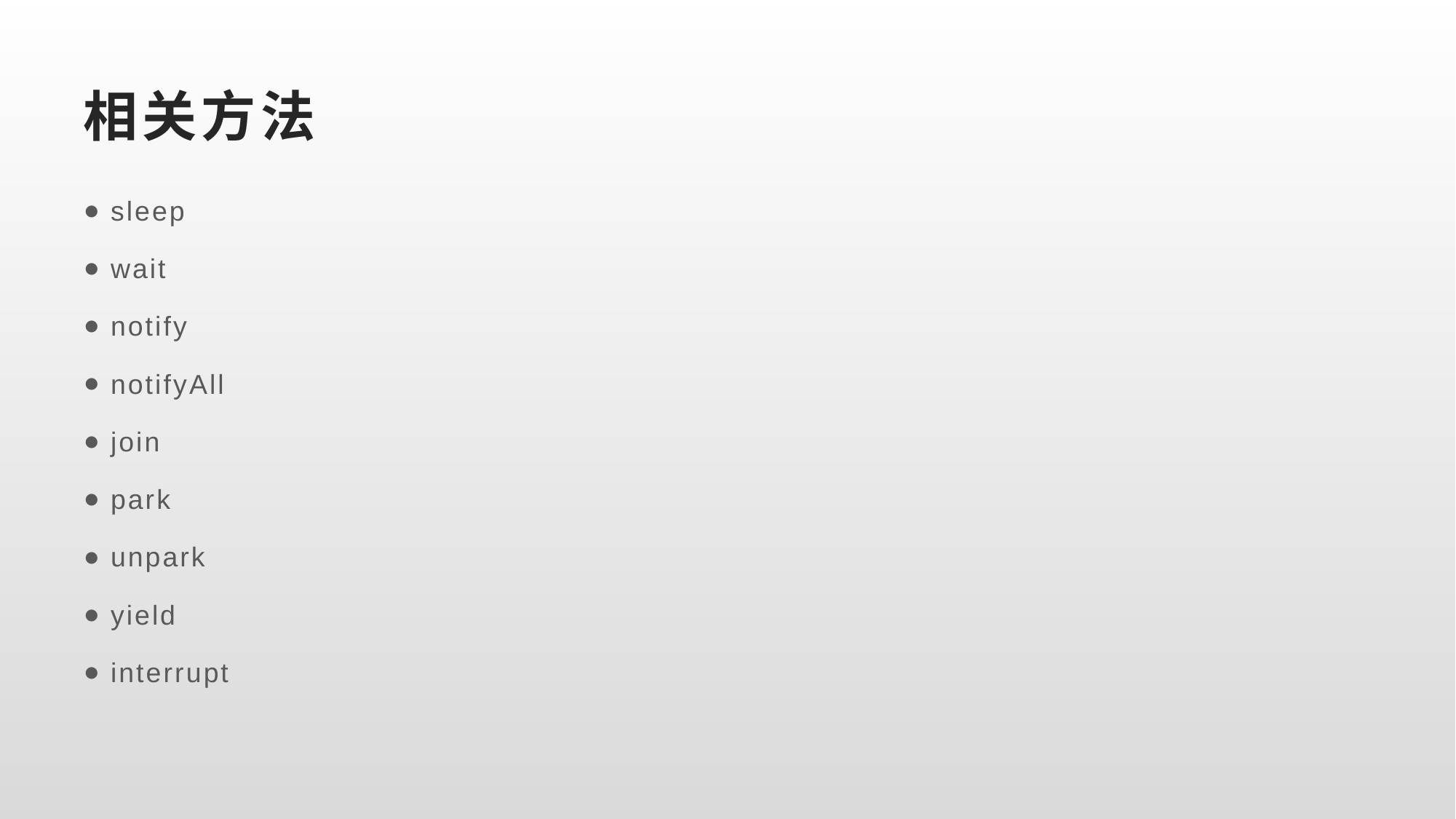

# 相关方法
sleep
wait
notify
notifyAll
join
park
unpark
yield
interrupt